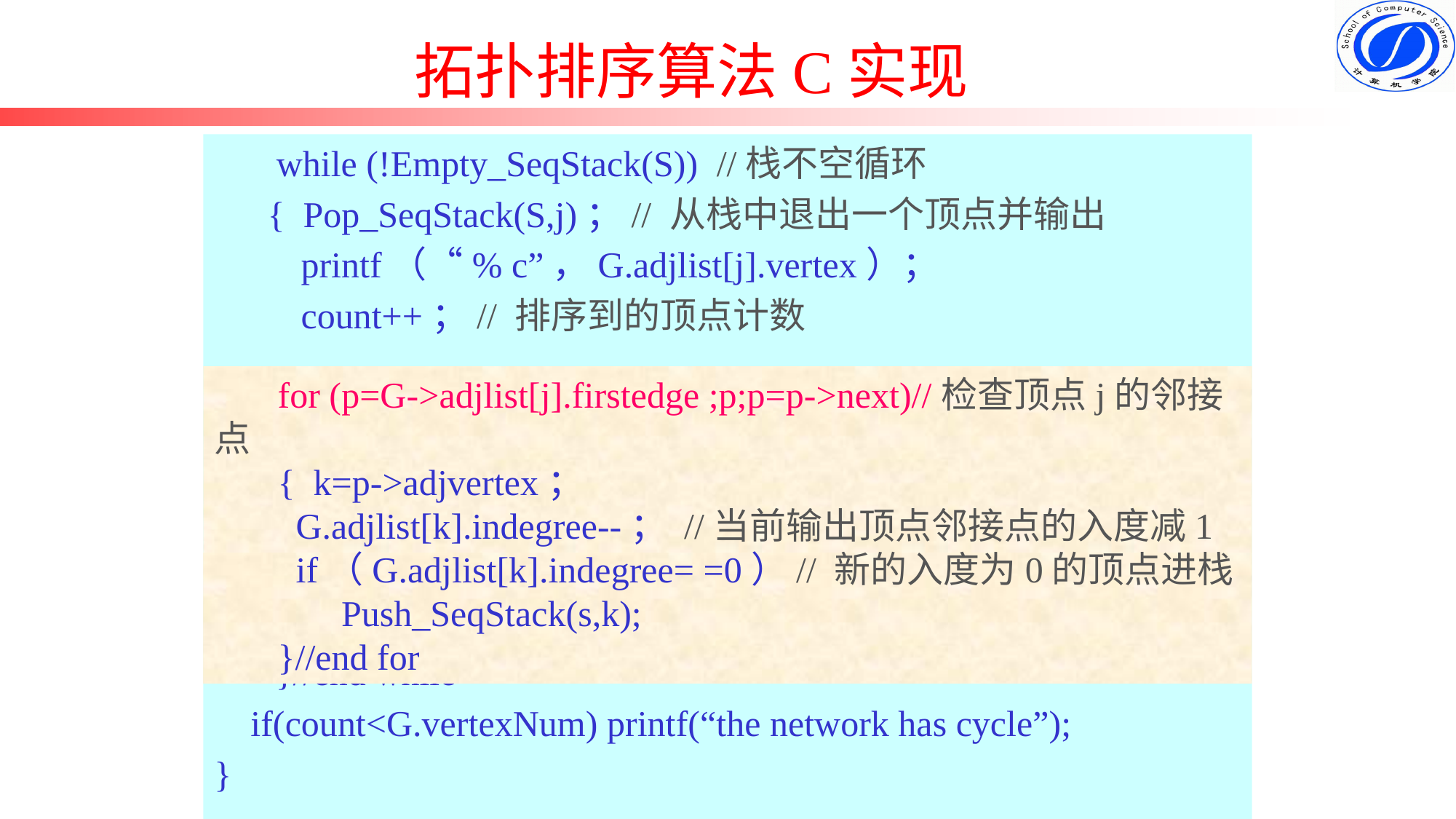

# 拓扑排序算法C实现
 　while (!Empty_SeqStack(S))  //栈不空循环
　 {  Pop_SeqStack(S,j)；// 从栈中退出一个顶点并输出
    　printf（“% c”，G.adjlist[j].vertex）；
   　 count++；// 排序到的顶点计数

　  }//end while
    if(count<G.vertexNum) printf(“the network has cycle”);
}
       for (p=G->adjlist[j].firstedge ;p;p=p->next)//检查顶点j的邻接点
       {  k=p->adjvertex；
         G.adjlist[k].indegree--； //当前输出顶点邻接点的入度减1
         if（G.adjlist[k].indegree= =0）// 新的入度为0的顶点进栈
              Push_SeqStack(s,k);
       }//end for